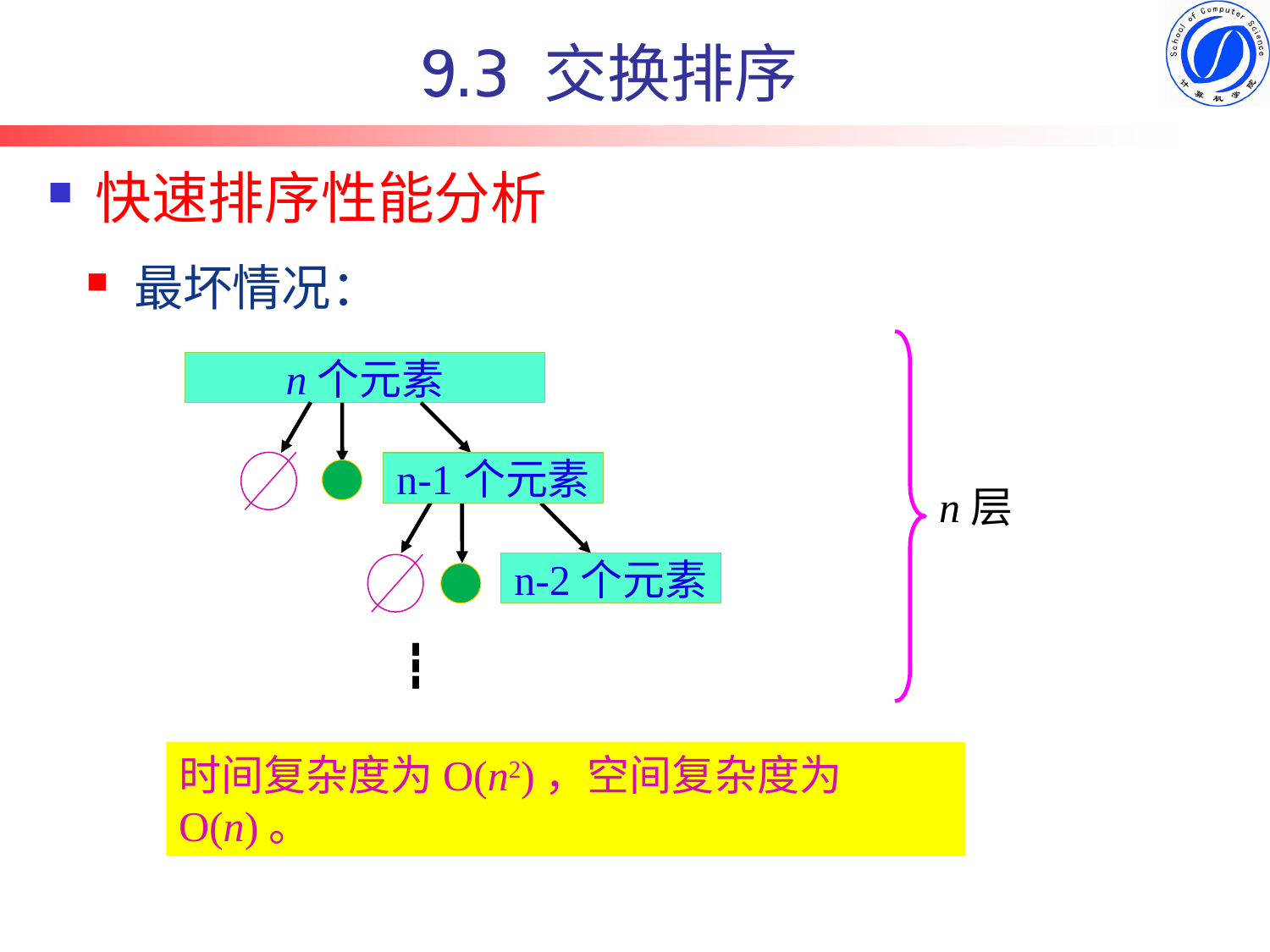

# 9.3 交换排序
快速排序性能分析
最坏情况：

n层
n个元素

n-1个元素

n-2个元素

┇
时间复杂度为O(n2)，空间复杂度为O(n)。